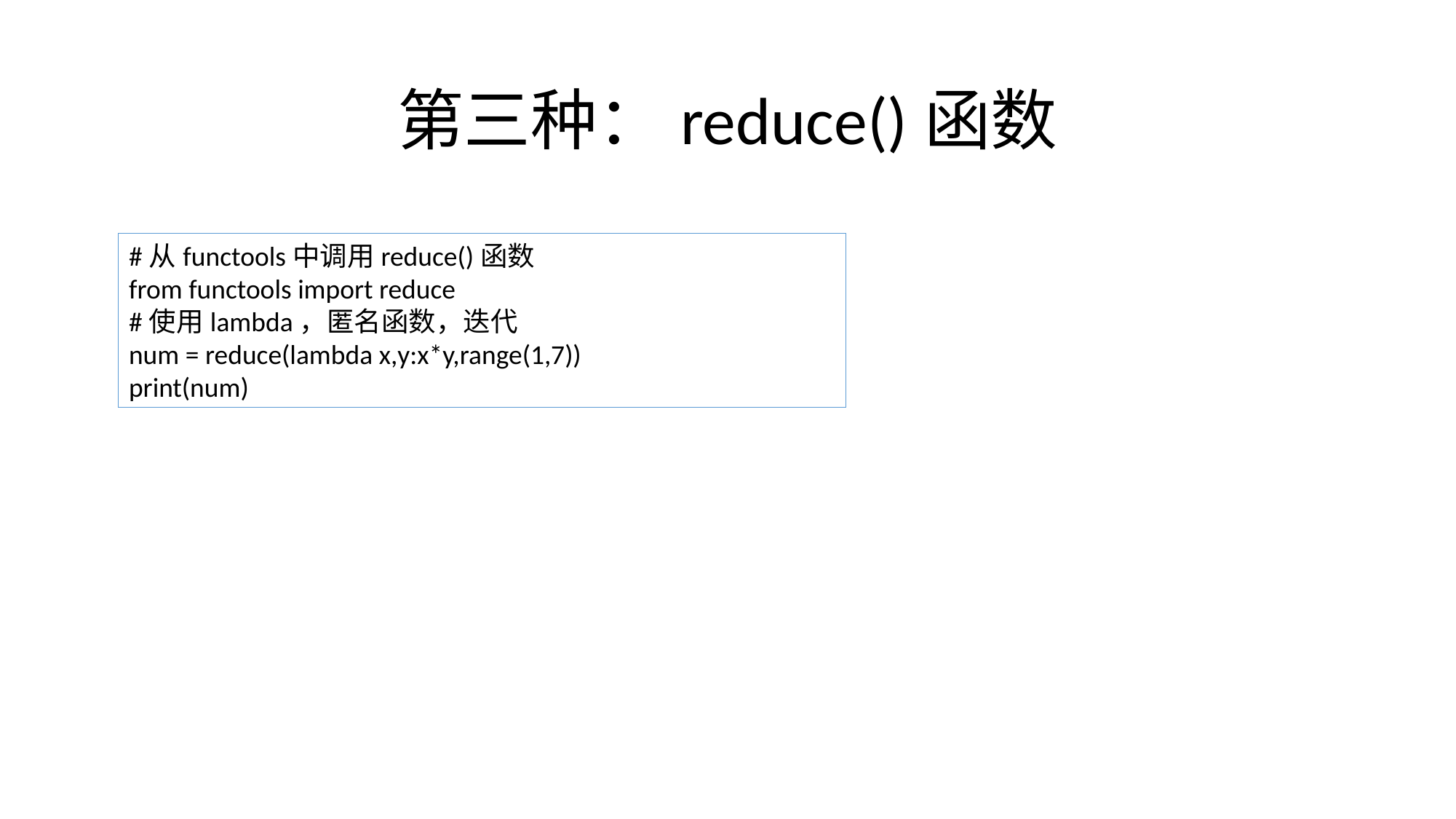

# 第三种：reduce()函数
#从functools中调用reduce()函数
from functools import reduce
#使用lambda，匿名函数，迭代
num = reduce(lambda x,y:x*y,range(1,7))
print(num)